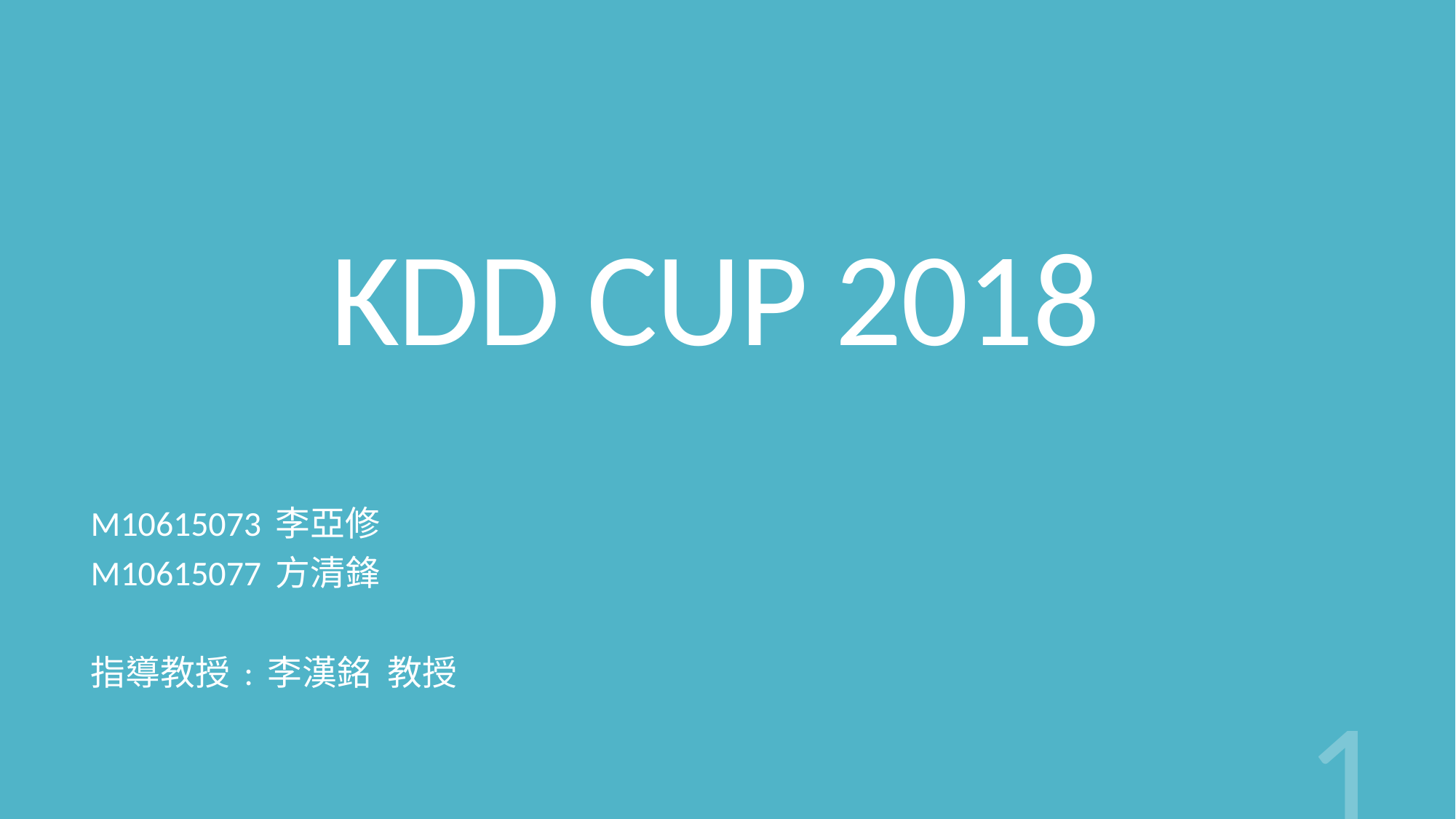

# KDD CUP 2018
M10615073 李亞修
M10615077 方清鋒

指導教授 : 李漢銘  教授
1